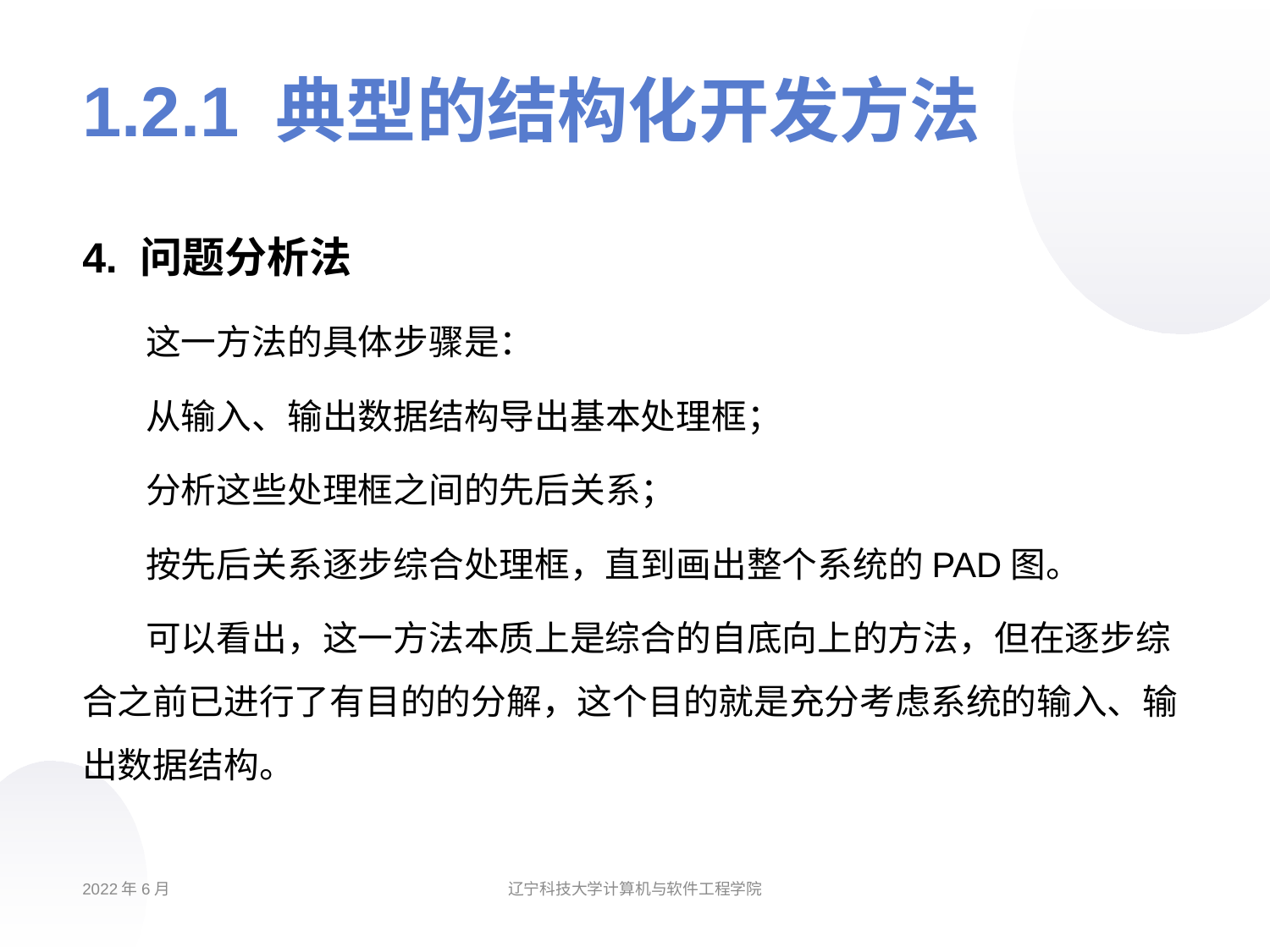

# 1.2.1 典型的结构化开发方法
4. 问题分析法
这一方法的具体步骤是：
从输入、输出数据结构导出基本处理框；
分析这些处理框之间的先后关系；
按先后关系逐步综合处理框，直到画出整个系统的PAD图。
可以看出，这一方法本质上是综合的自底向上的方法，但在逐步综合之前已进行了有目的的分解，这个目的就是充分考虑系统的输入、输出数据结构。

2022年6月
辽宁科技大学计算机与软件工程学院
87